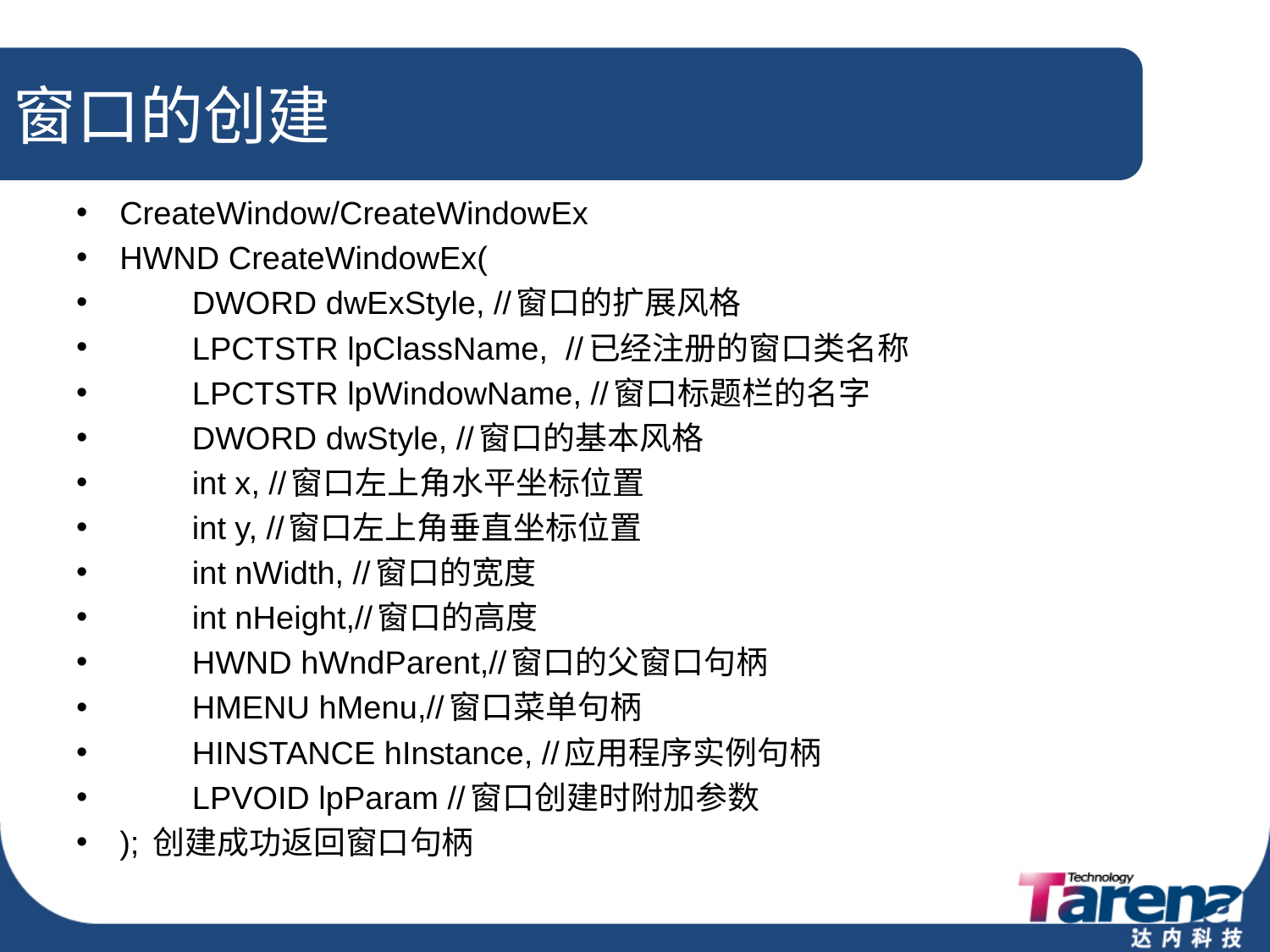

# 窗口的创建
CreateWindow/CreateWindowEx
HWND CreateWindowEx(
	DWORD dwExStyle, //窗口的扩展风格
	LPCTSTR lpClassName,  //已经注册的窗口类名称
	LPCTSTR lpWindowName, //窗口标题栏的名字
	DWORD dwStyle, //窗口的基本风格
	int x, //窗口左上角水平坐标位置
	int y, //窗口左上角垂直坐标位置
	int nWidth, //窗口的宽度
	int nHeight,//窗口的高度
	HWND hWndParent,//窗口的父窗口句柄
	HMENU hMenu,//窗口菜单句柄
	HINSTANCE hInstance, //应用程序实例句柄
	LPVOID lpParam //窗口创建时附加参数
); 创建成功返回窗口句柄